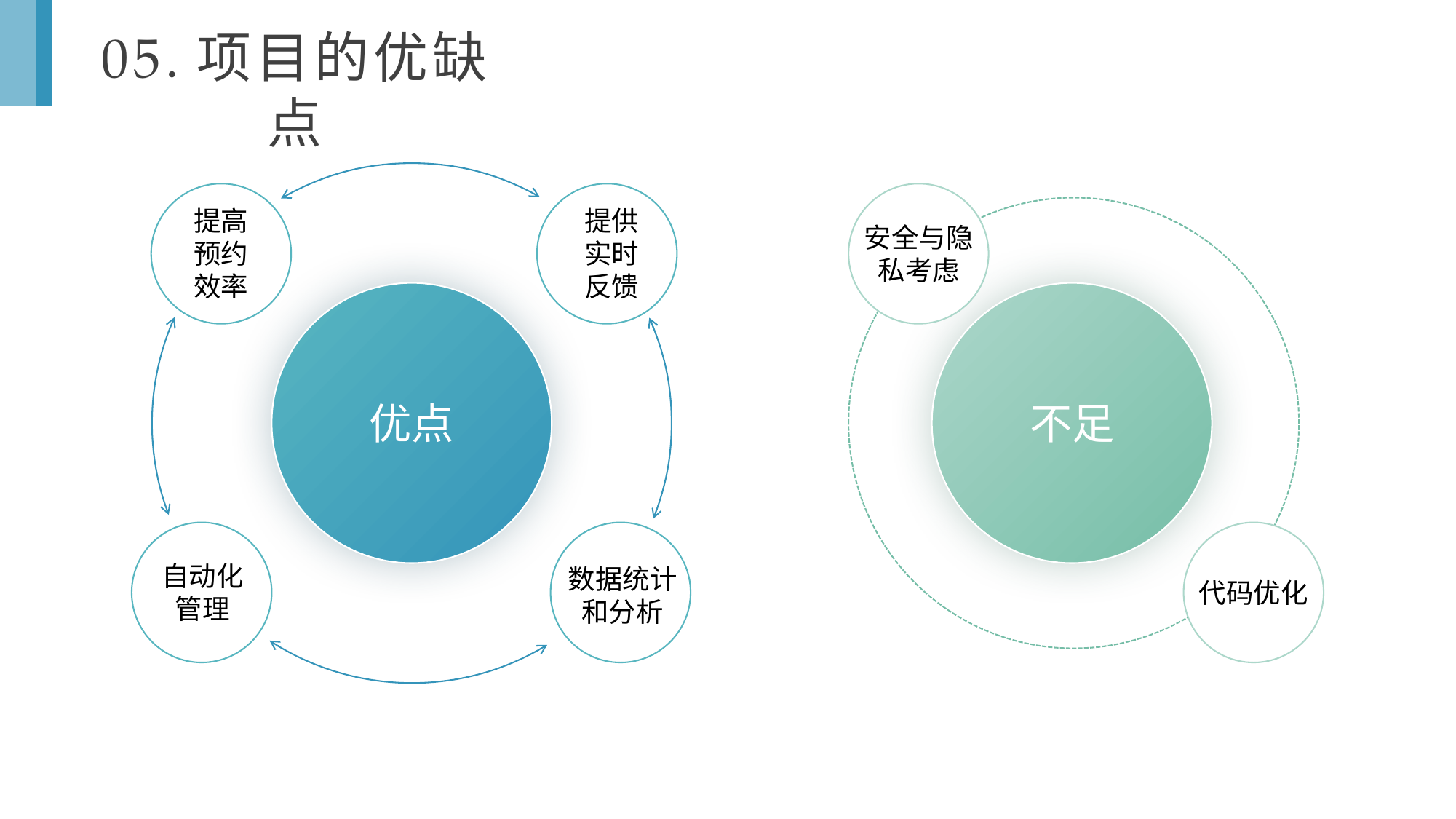

05.项目的优缺点

提高预约效率
提供实时反馈
安全与隐私考虑

优点
不足

自动化管理
数据统计和分析
代码优化